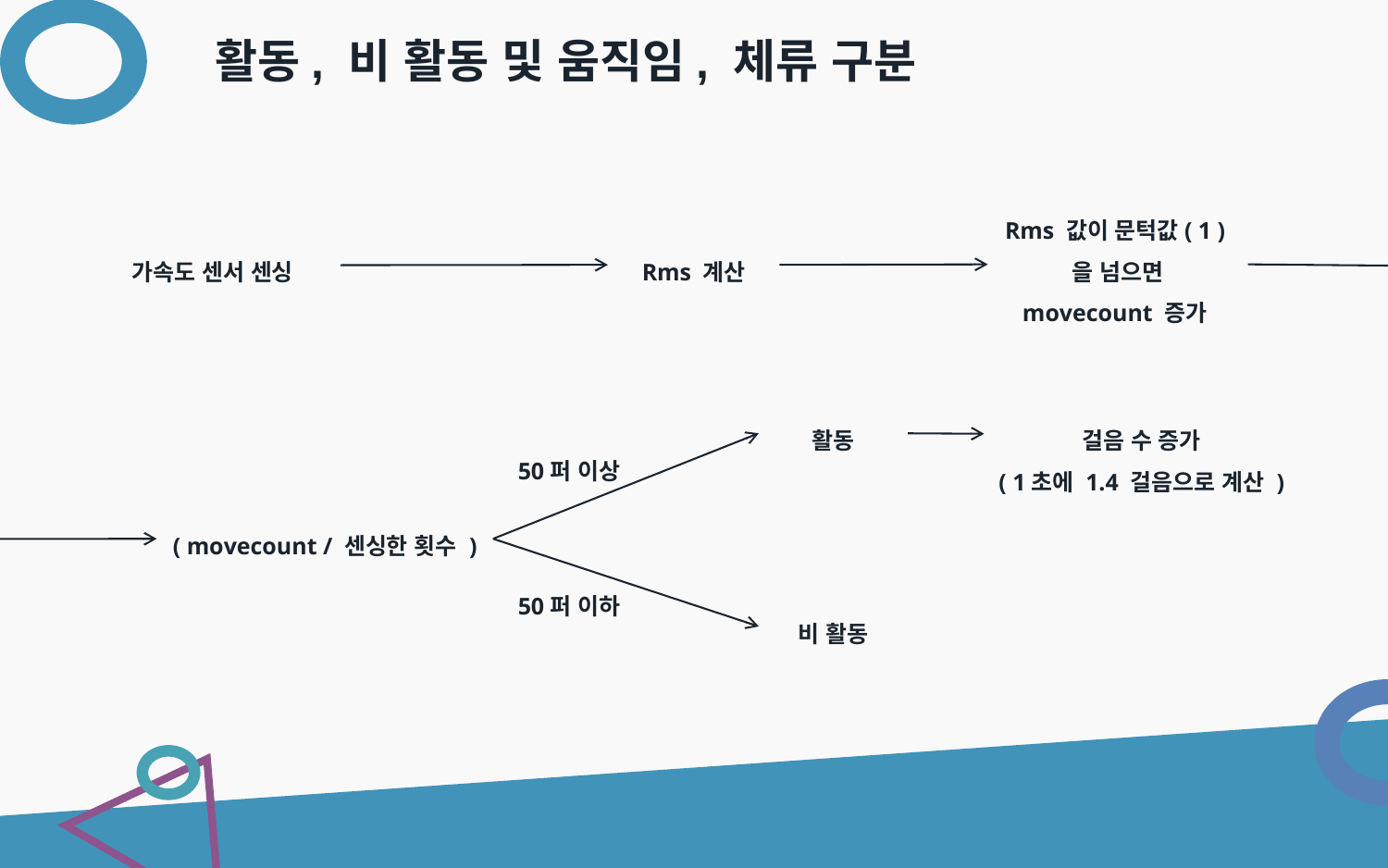

활동, 비 활동 및 움직임, 체류 구분
Rms 값이 문턱값( 1 )을 넘으면 movecount 증가
Rms 계산
가속도 센서 센싱
걸음 수 증가
( 1초에 1.4 걸음으로 계산 )
활동
50퍼 이상
( movecount / 센싱한 횟수 )
50퍼 이하
비 활동